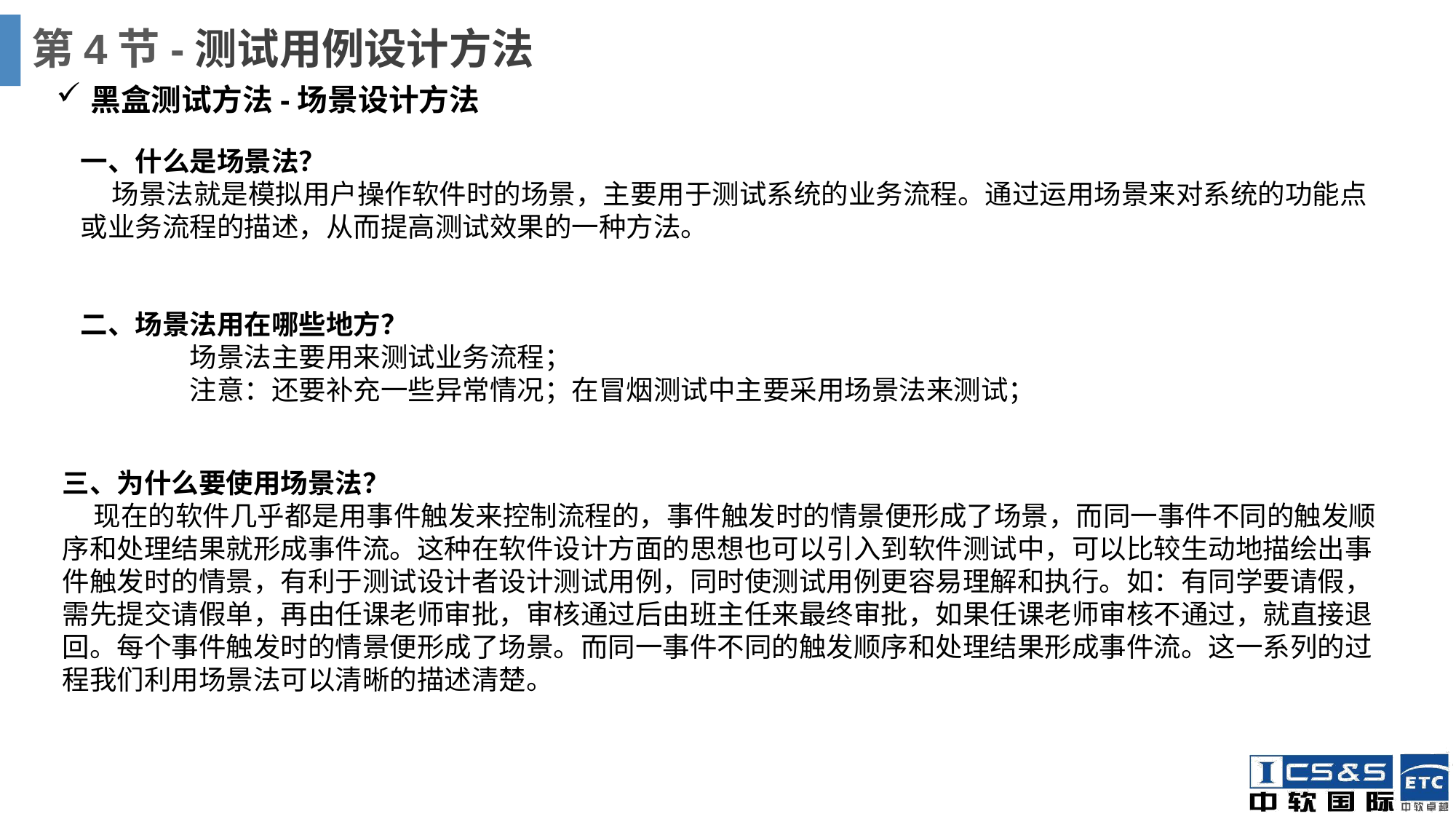

# 第4节-测试用例设计方法
黑盒测试方法-场景设计方法
一、什么是场景法？
    场景法就是模拟用户操作软件时的场景，主要用于测试系统的业务流程。通过运用场景来对系统的功能点或业务流程的描述，从而提高测试效果的一种方法。
二、场景法用在哪些地方？	场景法主要用来测试业务流程；	注意：还要补充一些异常情况；在冒烟测试中主要采用场景法来测试；
三、为什么要使用场景法？
    现在的软件几乎都是用事件触发来控制流程的，事件触发时的情景便形成了场景，而同一事件不同的触发顺序和处理结果就形成事件流。这种在软件设计方面的思想也可以引入到软件测试中，可以比较生动地描绘出事件触发时的情景，有利于测试设计者设计测试用例，同时使测试用例更容易理解和执行。如：有同学要请假，需先提交请假单，再由任课老师审批，审核通过后由班主任来最终审批，如果任课老师审核不通过，就直接退回。每个事件触发时的情景便形成了场景。而同一事件不同的触发顺序和处理结果形成事件流。这一系列的过程我们利用场景法可以清晰的描述清楚。